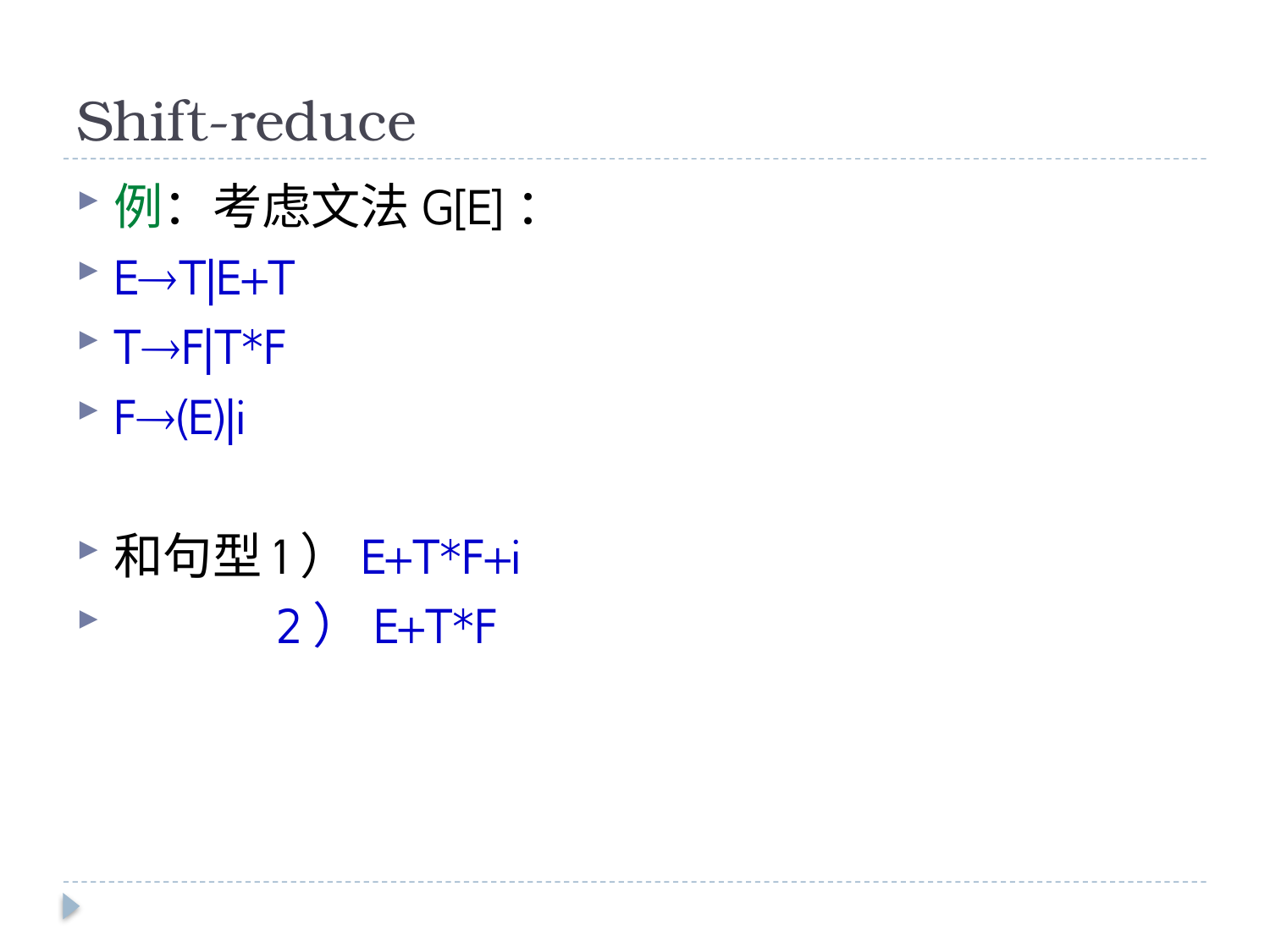

# Shift-reduce
例：考虑文法G[E]：
E→T|E+T
T→F|T*F
F→(E)|i

和句型1）E+T*F+i
           2）E+T*F

23